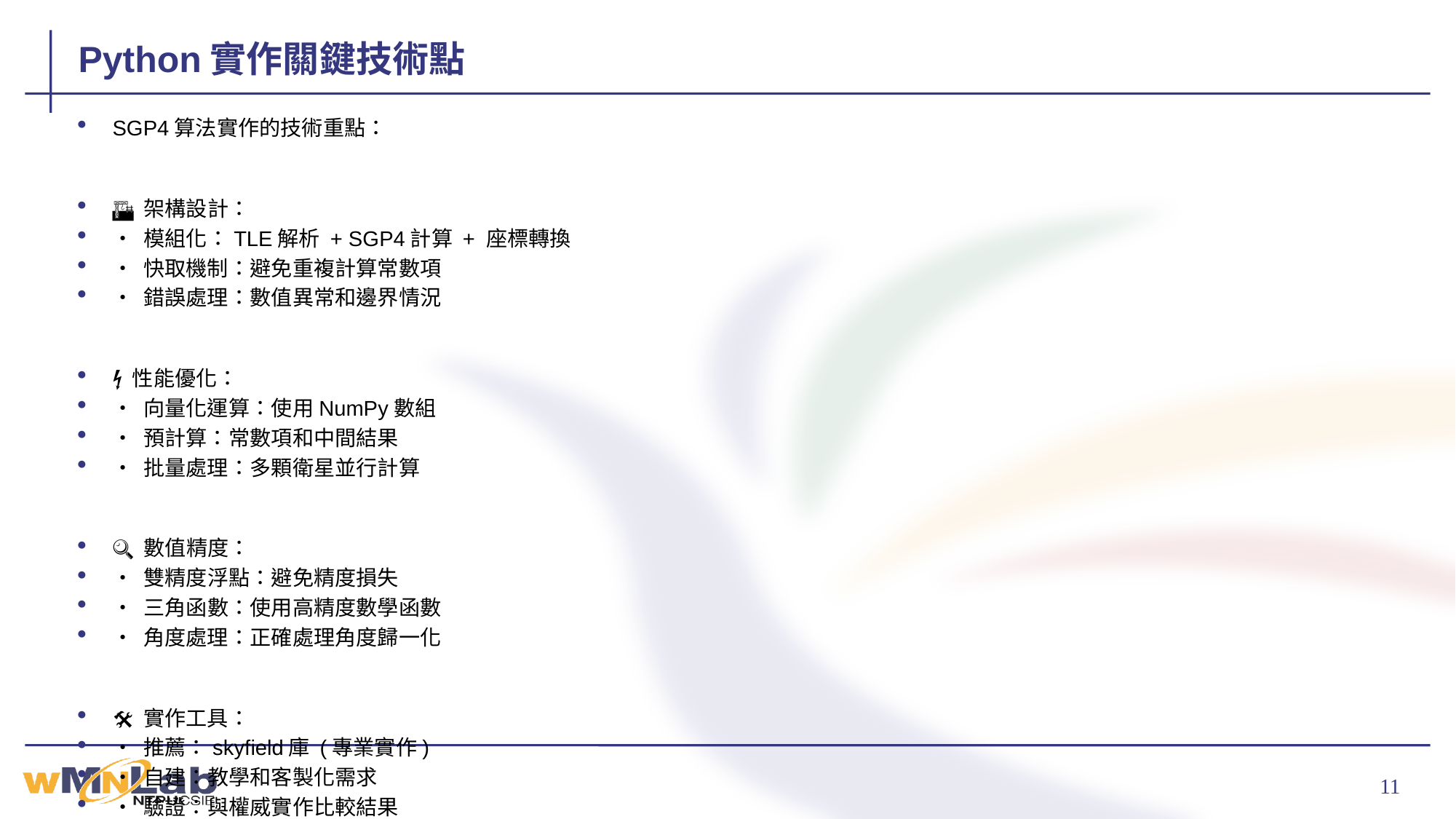

# Python實作關鍵技術點
SGP4算法實作的技術重點：

🏗️ 架構設計：
• 模組化：TLE解析 + SGP4計算 + 座標轉換
• 快取機制：避免重複計算常數項
• 錯誤處理：數值異常和邊界情況

⚡ 性能優化：
• 向量化運算：使用NumPy數組
• 預計算：常數項和中間結果
• 批量處理：多顆衛星並行計算

🔍 數值精度：
• 雙精度浮點：避免精度損失
• 三角函數：使用高精度數學函數
• 角度處理：正確處理角度歸一化

🛠️ 實作工具：
• 推薦：skyfield庫 (專業實作)
• 自建：教學和客製化需求
• 驗證：與權威實作比較結果